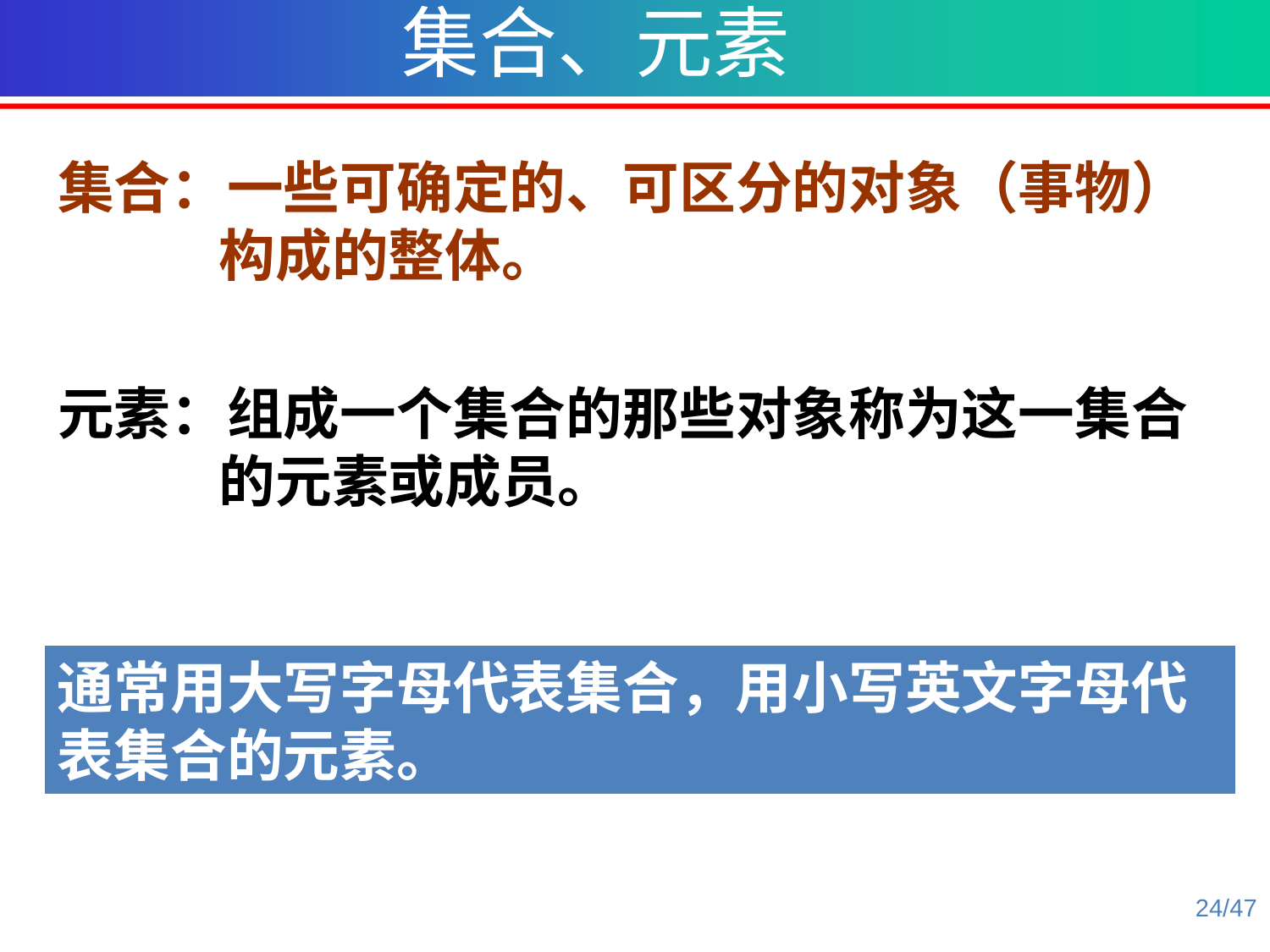

集合、元素
集合：一些可确定的、可区分的对象（事物）构成的整体。

元素：组成一个集合的那些对象称为这一集合的元素或成员。
通常用大写字母代表集合，用小写英文字母代表集合的元素。
24/47